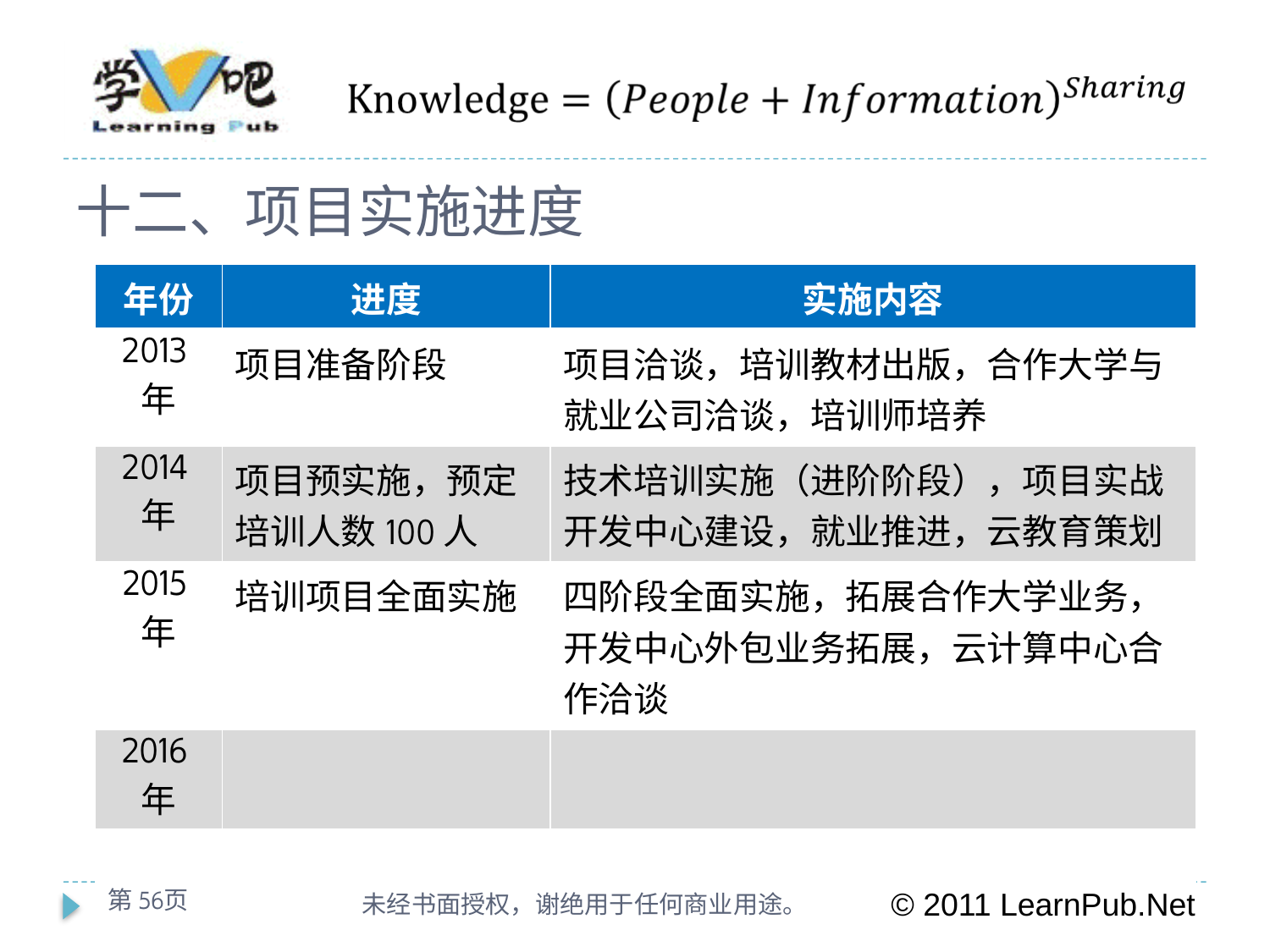

十二、项目实施进度
| 年份 | 进度 | 实施内容 |
| --- | --- | --- |
| 2013年 | 项目准备阶段 | 项目洽谈，培训教材出版，合作大学与就业公司洽谈，培训师培养 |
| 2014年 | 项目预实施，预定培训人数100人 | 技术培训实施（进阶阶段），项目实战开发中心建设，就业推进，云教育策划 |
| 2015年 | 培训项目全面实施 | 四阶段全面实施，拓展合作大学业务，开发中心外包业务拓展，云计算中心合作洽谈 |
| 2016年 |  |  |
|  |  |  |
第56页
未经书面授权，谢绝用于任何商业用途。